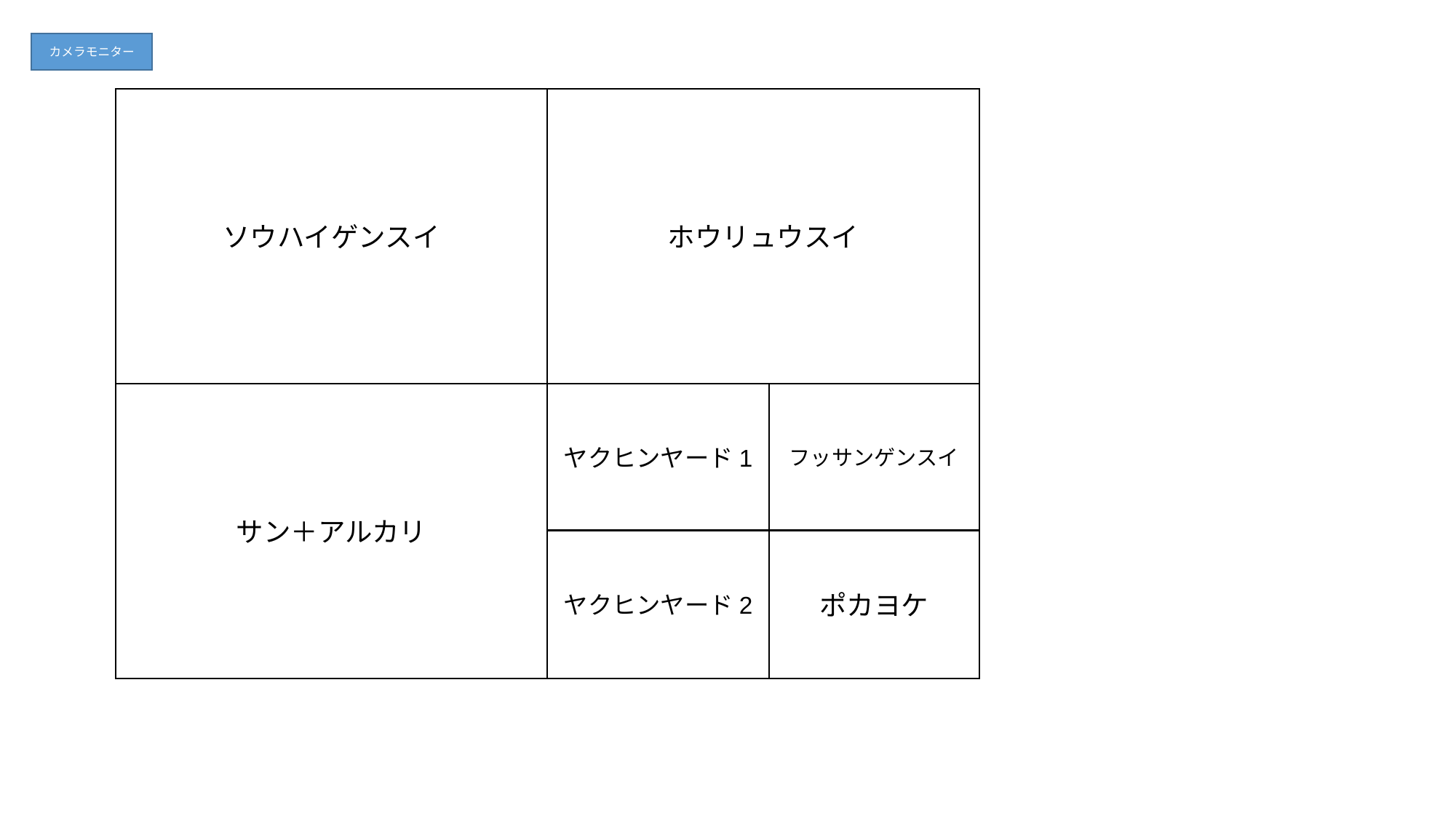

カメラモニター
ソウハイゲンスイ
ホウリュウスイ
サン＋アルカリ
ヤクヒンヤード1
フッサンゲンスイ
ヤクヒンヤード2
ポカヨケ